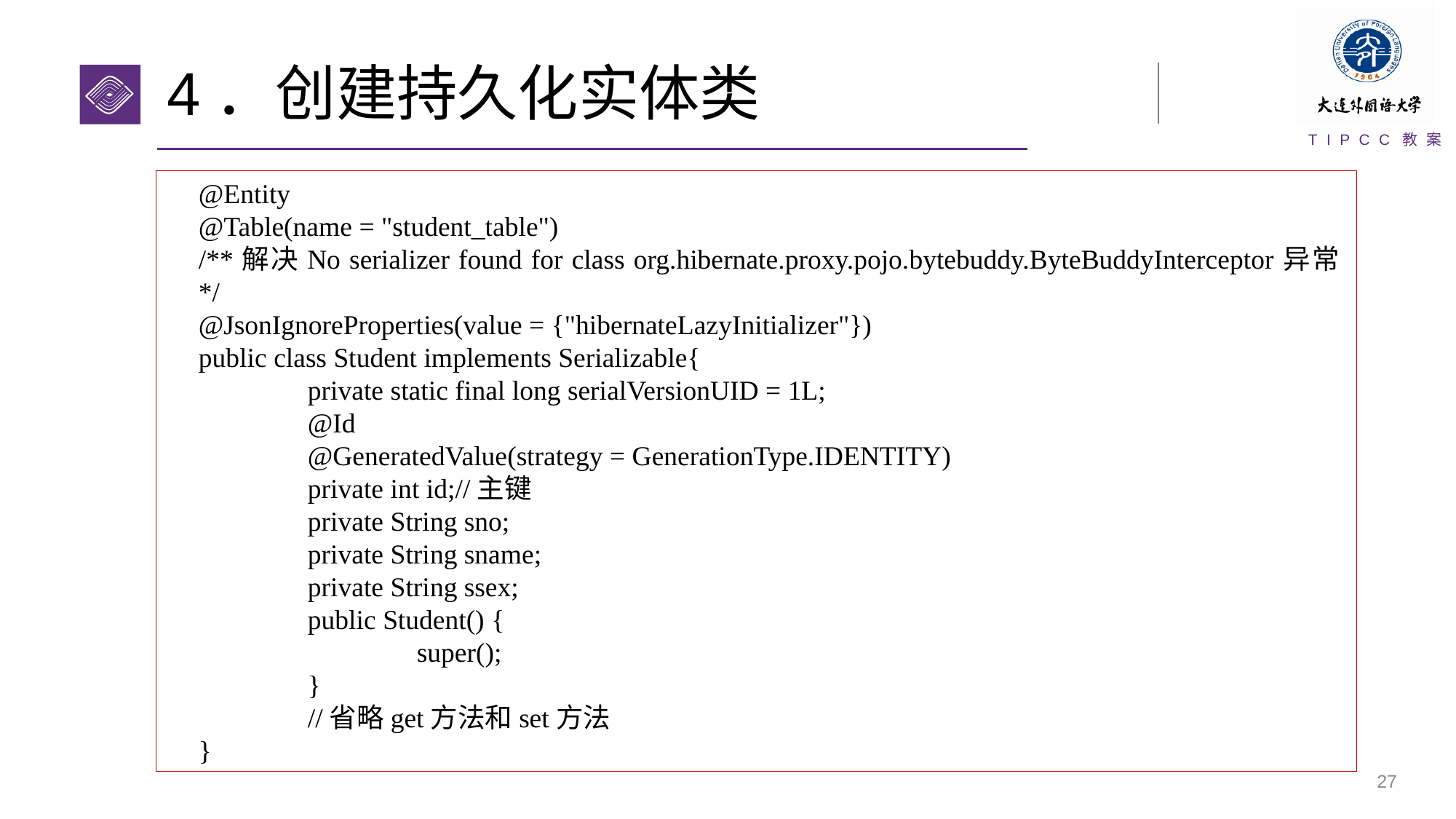

# 4．创建持久化实体类
@Entity
@Table(name = "student_table")
/**解决No serializer found for class org.hibernate.proxy.pojo.bytebuddy.ByteBuddyInterceptor异常*/
@JsonIgnoreProperties(value = {"hibernateLazyInitializer"})
public class Student implements Serializable{
	private static final long serialVersionUID = 1L;
	@Id
	@GeneratedValue(strategy = GenerationType.IDENTITY)
	private int id;//主键
	private String sno;
	private String sname;
	private String ssex;
	public Student() {
		super();
	}
	//省略get方法和set方法
}
27